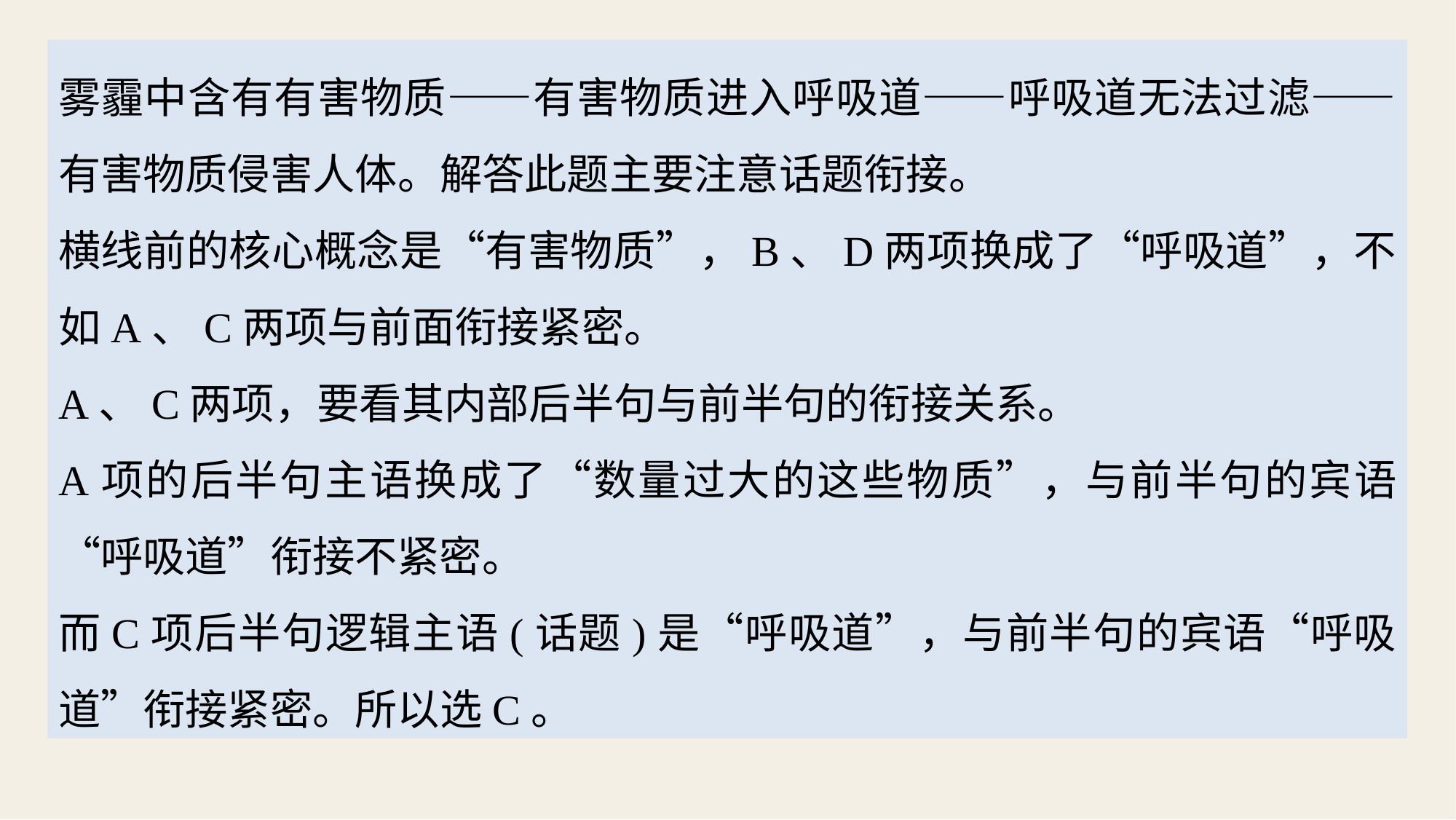

雾霾中含有有害物质——有害物质进入呼吸道——呼吸道无法过滤——有害物质侵害人体。解答此题主要注意话题衔接。
横线前的核心概念是“有害物质”，B、D两项换成了“呼吸道”，不如A、C两项与前面衔接紧密。
A、C两项，要看其内部后半句与前半句的衔接关系。
A项的后半句主语换成了“数量过大的这些物质”，与前半句的宾语“呼吸道”衔接不紧密。
而C项后半句逻辑主语(话题)是“呼吸道”，与前半句的宾语“呼吸道”衔接紧密。所以选C。